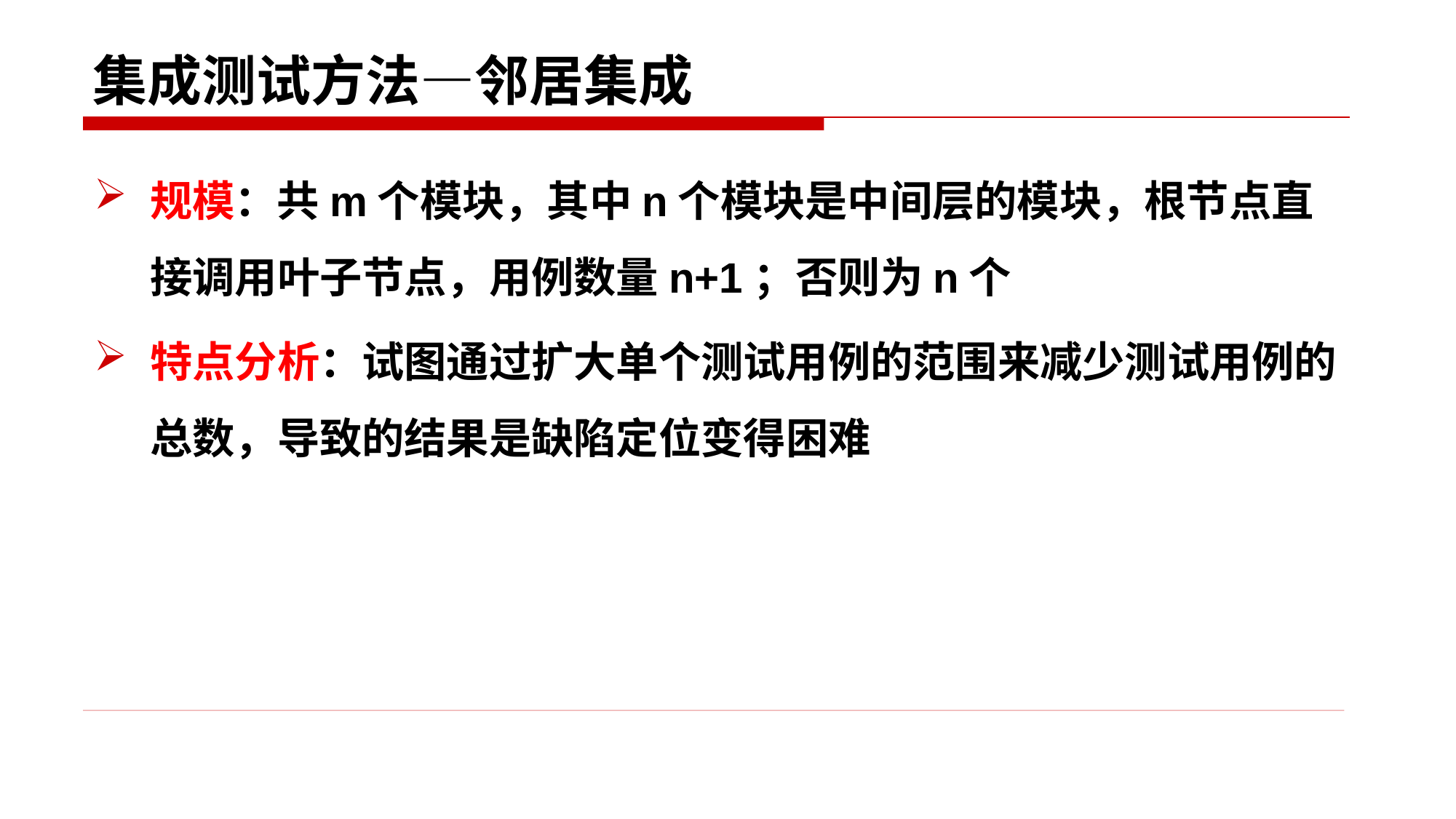

# 集成测试方法—邻居集成
规模：共m个模块，其中n个模块是中间层的模块，根节点直接调用叶子节点，用例数量n+1；否则为n个
特点分析：试图通过扩大单个测试用例的范围来减少测试用例的总数，导致的结果是缺陷定位变得困难